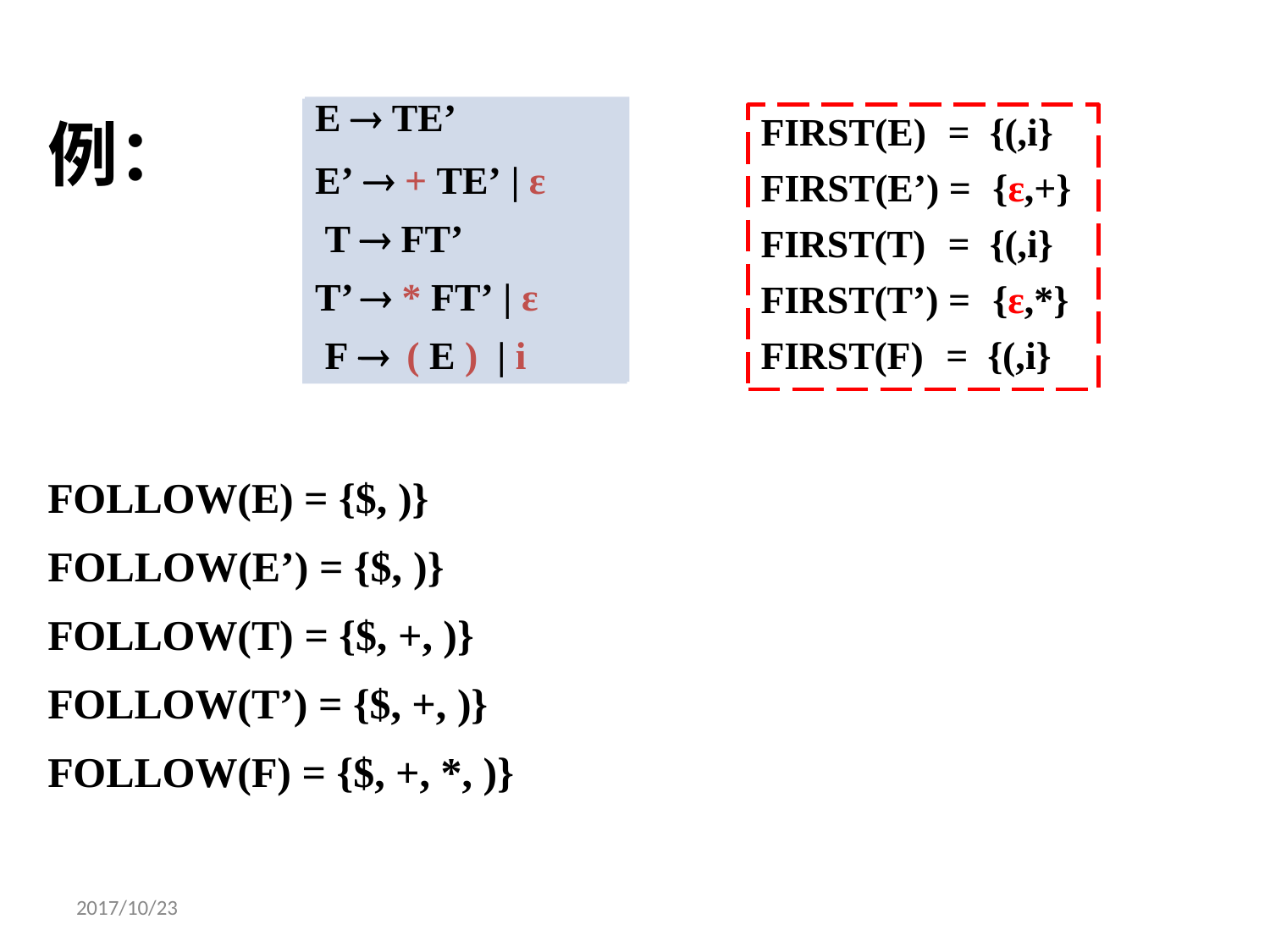

E → TE’
E’ → + TE’ | ε  T → FT’
T’ → * FT’ | ε  F →	( E )	| i

E → TE’
E’ → + TE’ | ε  T → FT’
T’ → * FT’ | ε  F →	( E )	| i

FIRST(E)	=	{(,i}
FIRST(E’) =	{ε,+}
FIRST(T)	=	{(,i}
FIRST(T’) =	{ε,*}
FIRST(F)	=	{(,i}

例：

FOLLOW(E) = {$, )}
FOLLOW(E’) = {$, )}
FOLLOW(T) = {$, +, )}
FOLLOW(T’) = {$, +, )}
FOLLOW(F) = {$, +, *, )}
2017/10/23
53